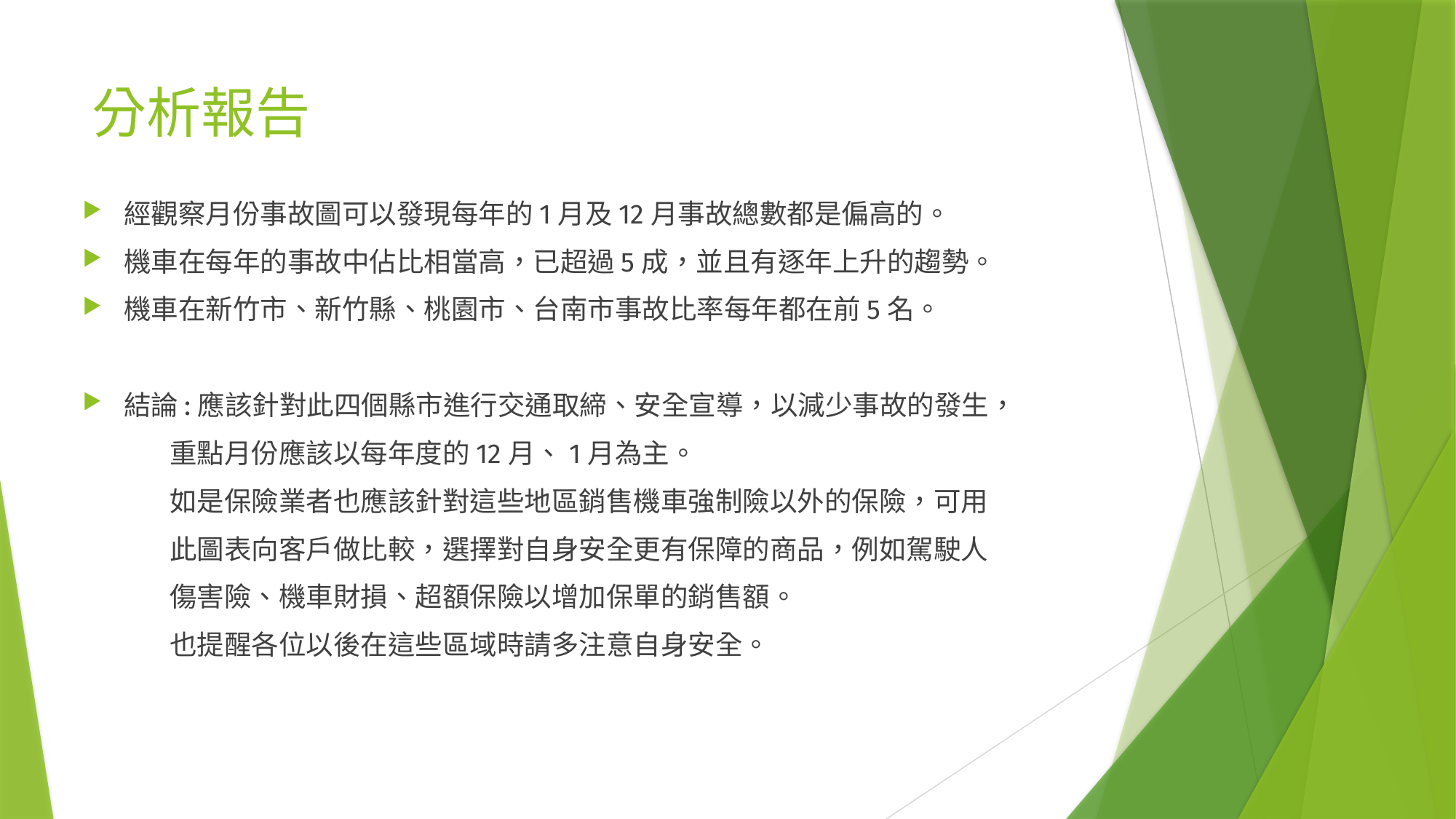

# 分析報告
經觀察月份事故圖可以發現每年的1月及12月事故總數都是偏高的。
機車在每年的事故中佔比相當高，已超過5成，並且有逐年上升的趨勢。
機車在新竹市、新竹縣、桃園市、台南市事故比率每年都在前5名。

結論:應該針對此四個縣市進行交通取締、安全宣導，以減少事故的發生，
             重點月份應該以每年度的12月、1月為主。
             如是保險業者也應該針對這些地區銷售機車強制險以外的保險，可用
             此圖表向客戶做比較，選擇對自身安全更有保障的商品，例如駕駛人
             傷害險、機車財損、超額保險以增加保單的銷售額。
             也提醒各位以後在這些區域時請多注意自身安全。